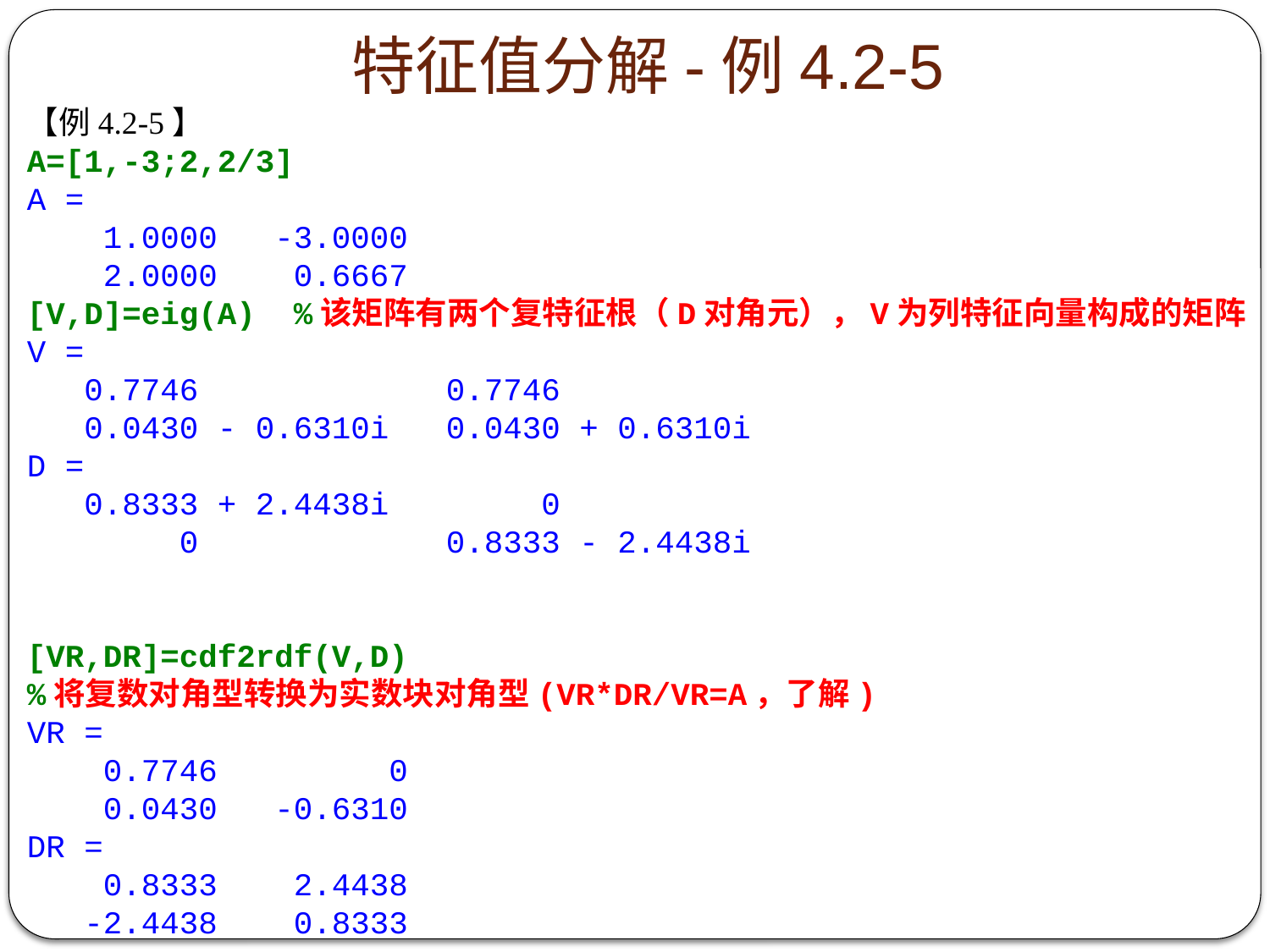

# 特征值分解-例4.2-5
【例4.2-5】
A=[1,-3;2,2/3]
A =
    1.0000   -3.0000
    2.0000    0.6667
[V,D]=eig(A)  %该矩阵有两个复特征根（D对角元），V为列特征向量构成的矩阵
V =
   0.7746             0.7746
   0.0430 - 0.6310i   0.0430 + 0.6310i
D =
   0.8333 + 2.4438i        0
        0             0.8333 - 2.4438i

[VR,DR]=cdf2rdf(V,D)	 %将复数对角型转换为实数块对角型(VR*DR/VR=A，了解)
VR =
    0.7746         0
    0.0430   -0.6310
DR =
    0.8333    2.4438
   -2.4438    0.8333